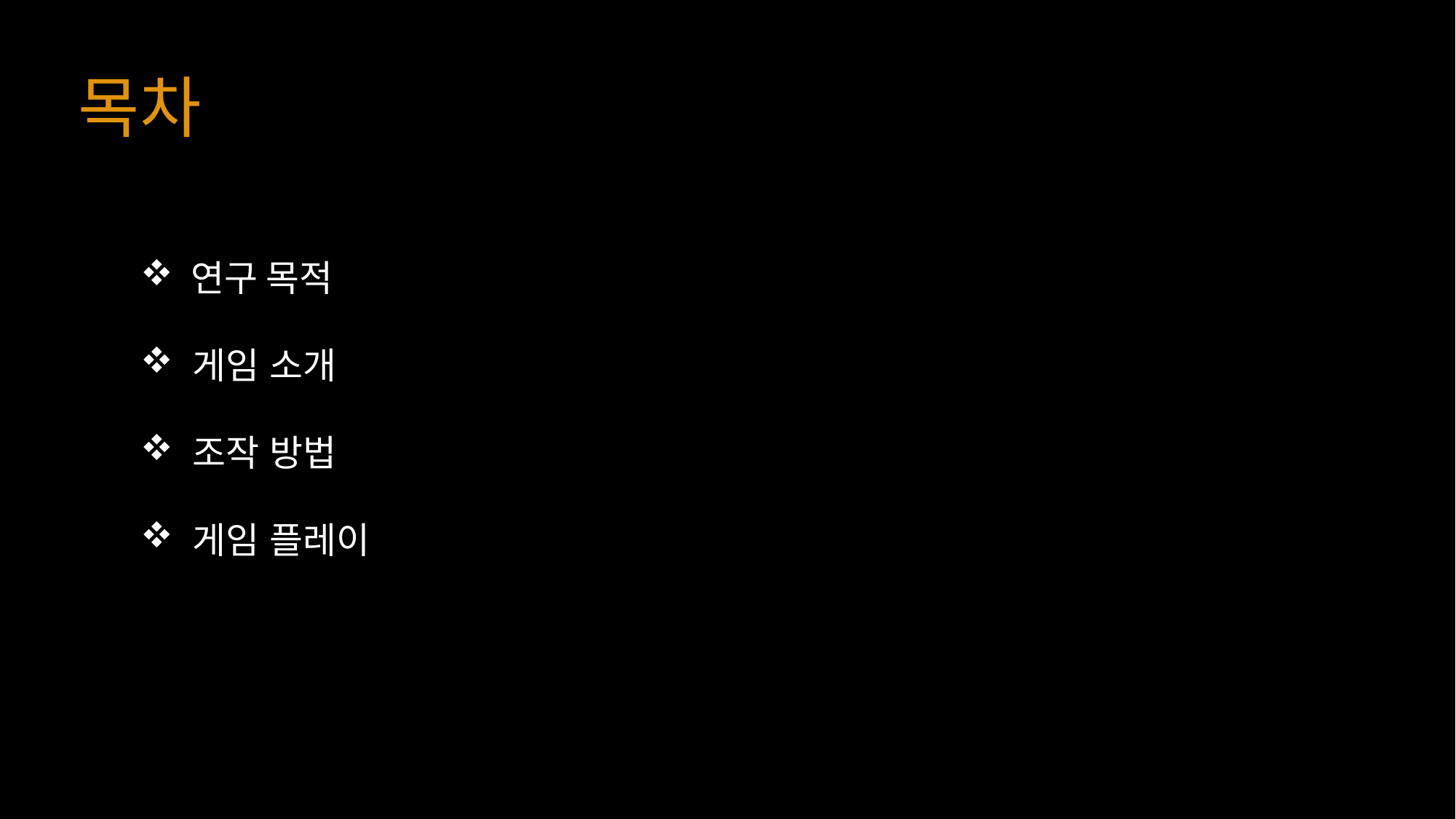

목차
 연구 목적

 게임 소개

 조작 방법

 게임 플레이